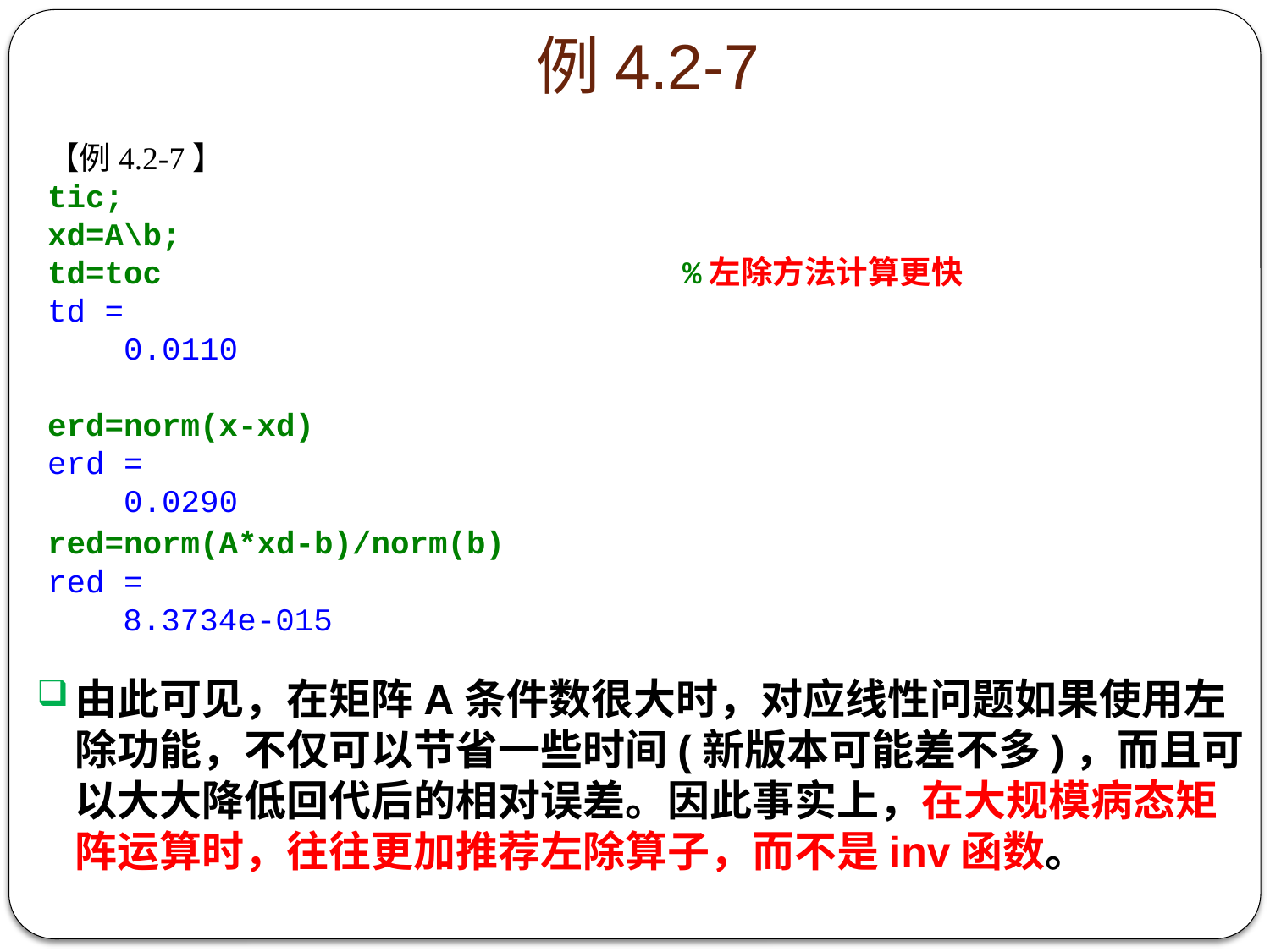

# 例4.2-7
【例4.2-7】
tic;
xd=A\b;
td=toc					%左除方法计算更快
td =
    0.0110

erd=norm(x-xd)
erd =
    0.0290
red=norm(A*xd-b)/norm(b)
red =
 	  8.3734e-015
由此可见，在矩阵A条件数很大时，对应线性问题如果使用左除功能，不仅可以节省一些时间(新版本可能差不多)，而且可以大大降低回代后的相对误差。因此事实上，在大规模病态矩阵运算时，往往更加推荐左除算子，而不是inv函数。